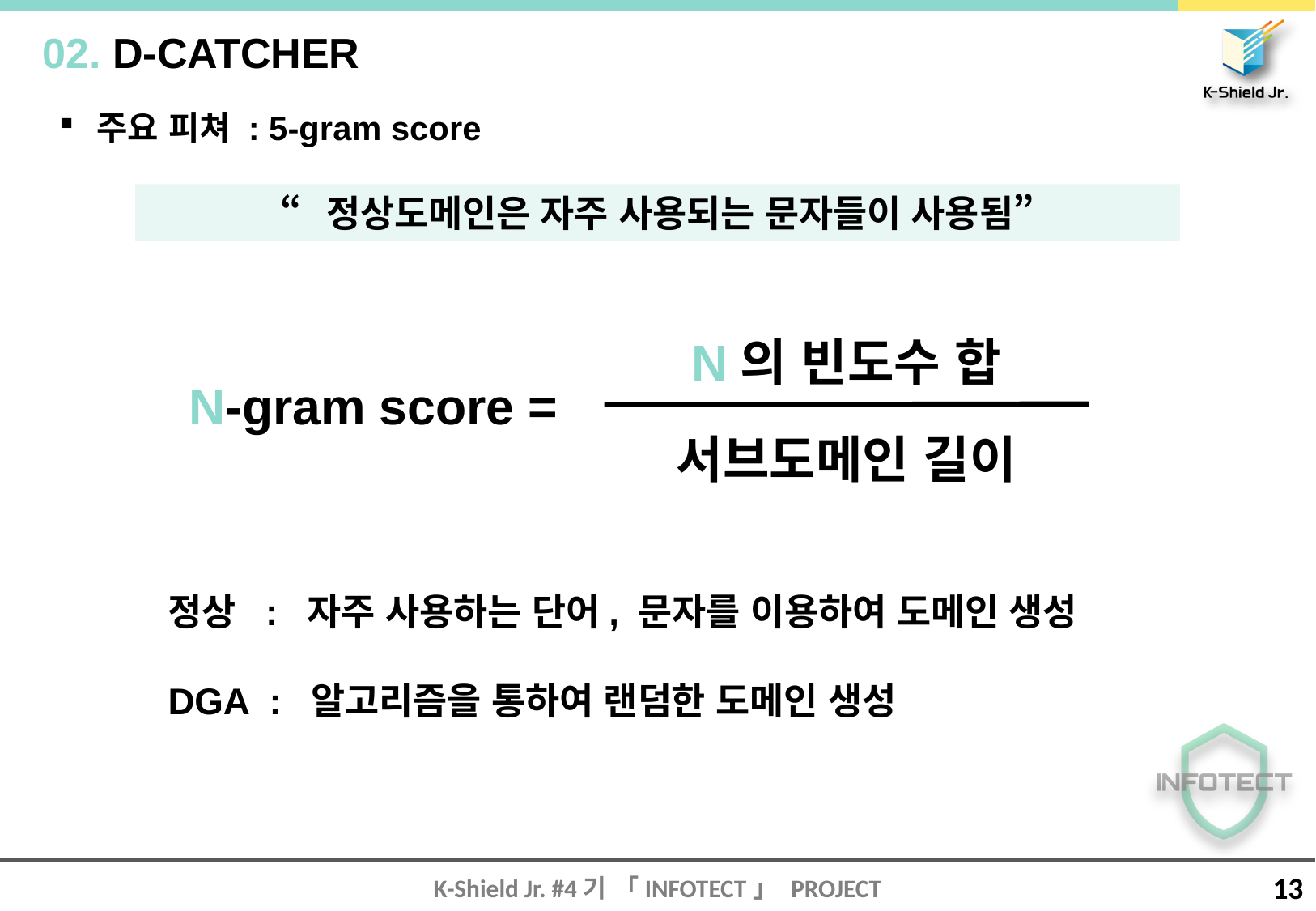

02. D-CATCHER
주요 피쳐 : 5-gram score
“정상도메인은 자주 사용되는 문자들이 사용됨”
N의 빈도수 합
N-gram score =
서브도메인 길이
정상  :  자주 사용하는 단어, 문자를 이용하여 도메인 생성

DGA  :  알고리즘을 통하여 랜덤한 도메인 생성